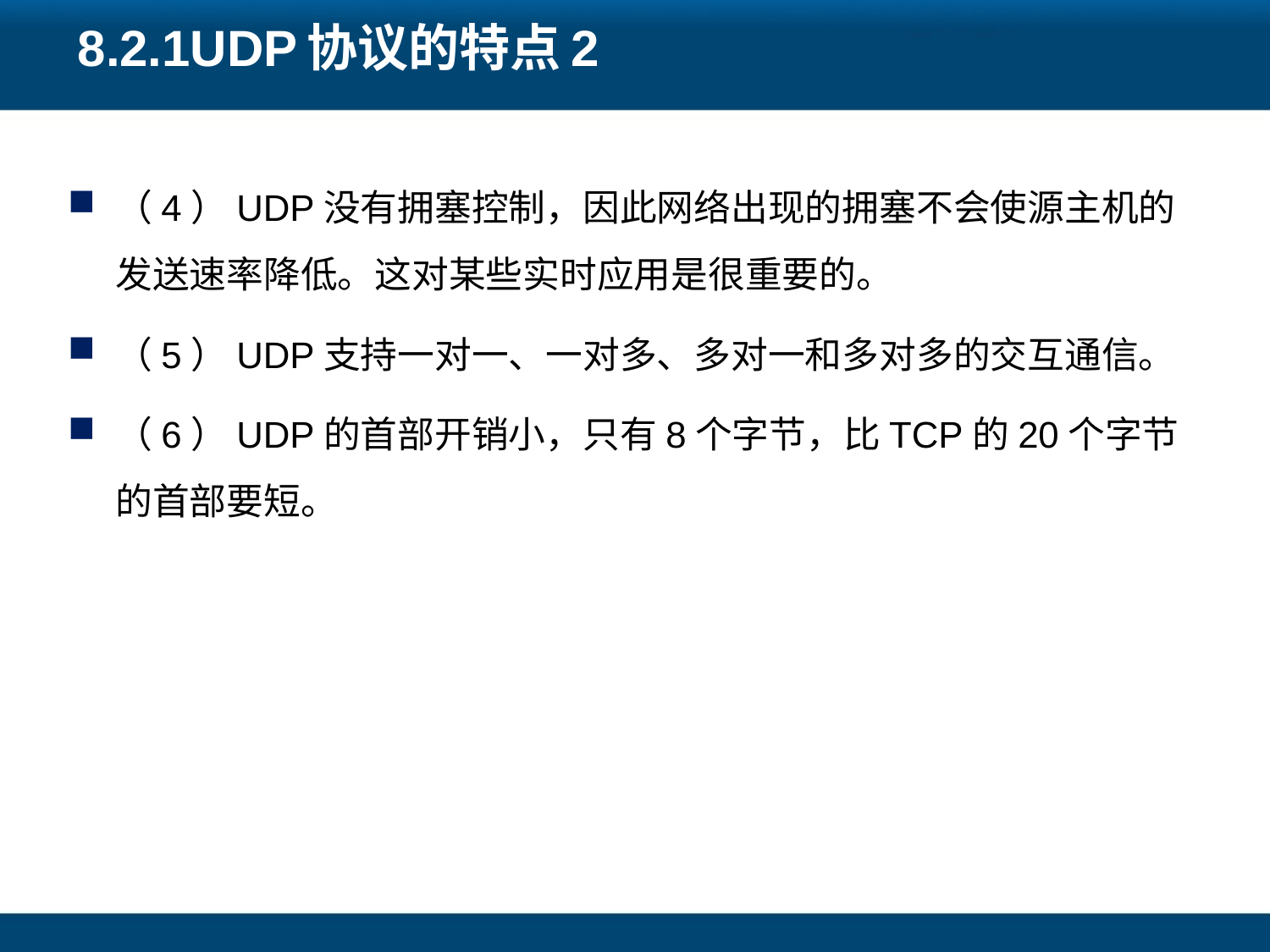

# 8.2.1UDP协议的特点2
（4）UDP没有拥塞控制，因此网络出现的拥塞不会使源主机的发送速率降低。这对某些实时应用是很重要的。
（5）UDP支持一对一、一对多、多对一和多对多的交互通信。
（6）UDP的首部开销小，只有8个字节，比TCP的20个字节的首部要短。